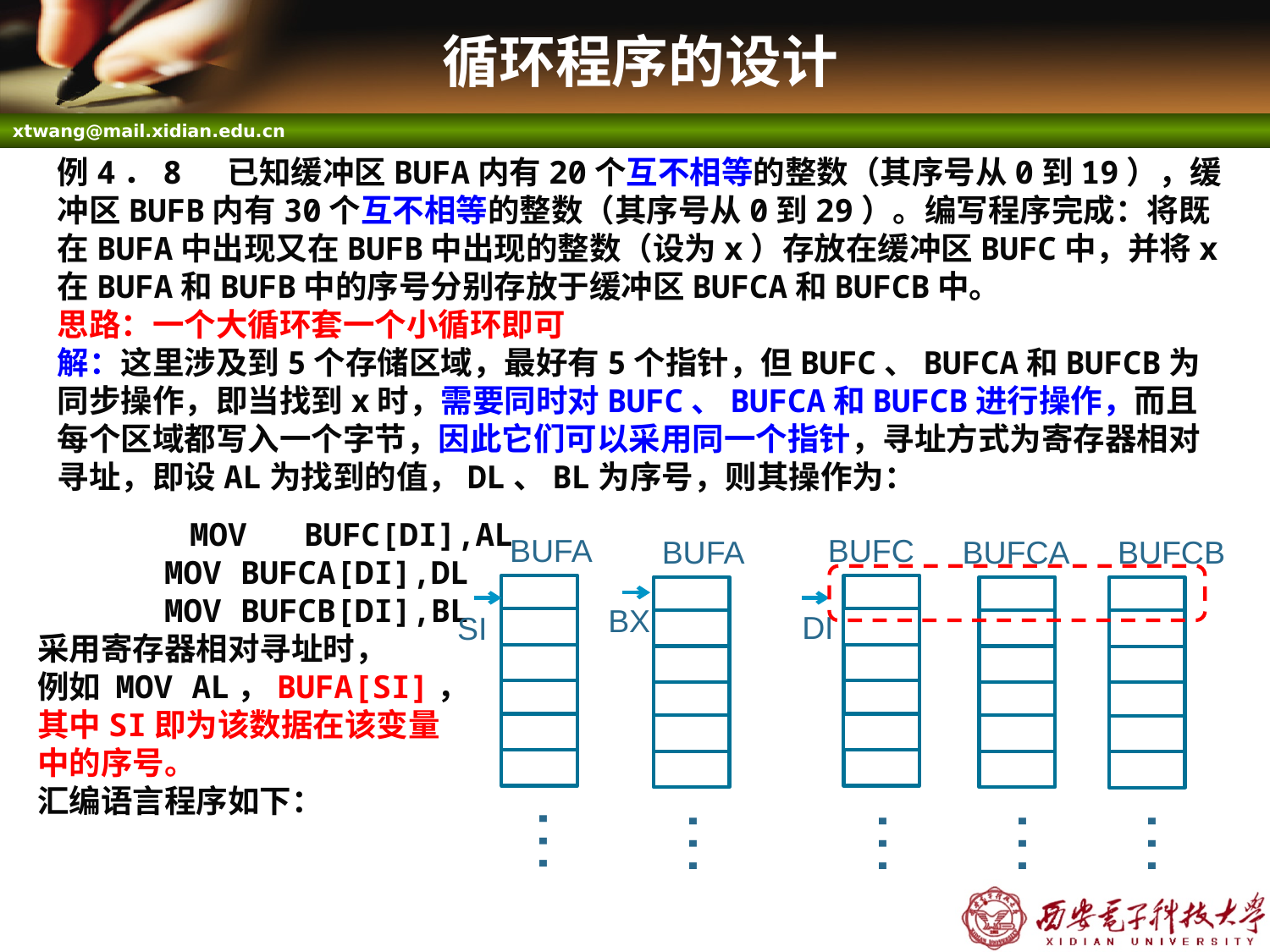

# 循环程序的设计
例4．8  已知缓冲区BUFA内有20个互不相等的整数（其序号从0到19），缓冲区BUFB内有30个互不相等的整数（其序号从0到29）。编写程序完成：将既在BUFA中出现又在BUFB中出现的整数（设为x）存放在缓冲区BUFC中，并将x在BUFA和BUFB中的序号分别存放于缓冲区BUFCA和BUFCB中。
思路：一个大循环套一个小循环即可
解：这里涉及到5个存储区域，最好有5个指针，但BUFC、BUFCA和BUFCB为同步操作，即当找到x时，需要同时对BUFC、BUFCA和BUFCB进行操作，而且每个区域都写入一个字节，因此它们可以采用同一个指针，寻址方式为寄存器相对寻址，即设AL为找到的值，DL、BL为序号，则其操作为：
        MOV   BUFC[DI],AL
	MOV BUFCA[DI],DL
	MOV BUFCB[DI],BL
采用寄存器相对寻址时，
例如 MOV AL，BUFA[SI]，
其中SI即为该数据在该变量
中的序号。
汇编语言程序如下：
BUFA
BUFC
BUFA
BUFCA
BUFCB

BX
DI
SI
…
…
…
…
…